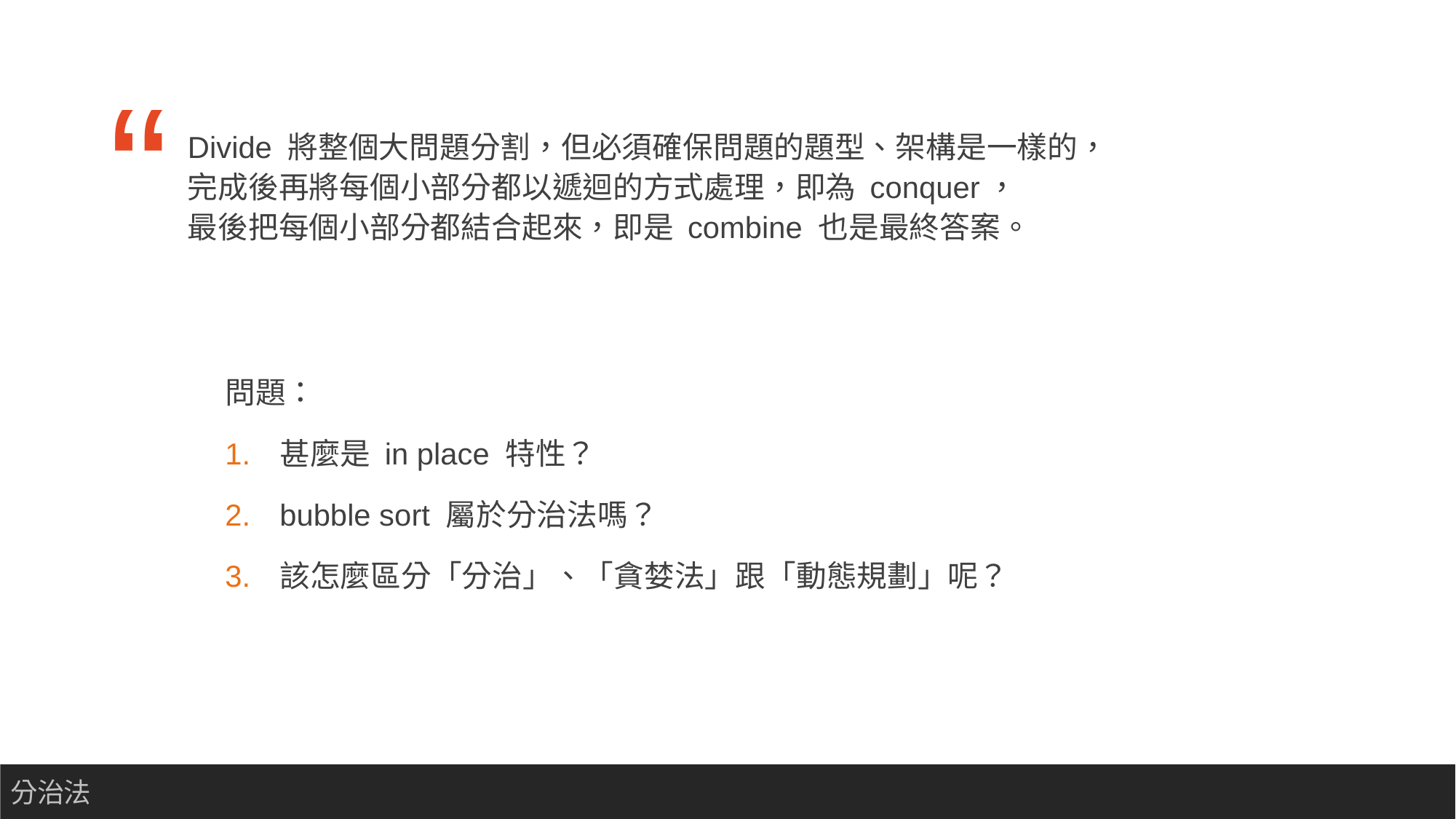

“
Divide 將整個大問題分割，但必須確保問題的題型、架構是一樣的，
完成後再將每個小部分都以遞迴的方式處理，即為 conquer，
最後把每個小部分都結合起來，即是 combine 也是最終答案。
問題：
甚麼是 in place 特性？
bubble sort 屬於分治法嗎？
該怎麼區分「分治」、「貪婪法」跟「動態規劃」呢？
分治法